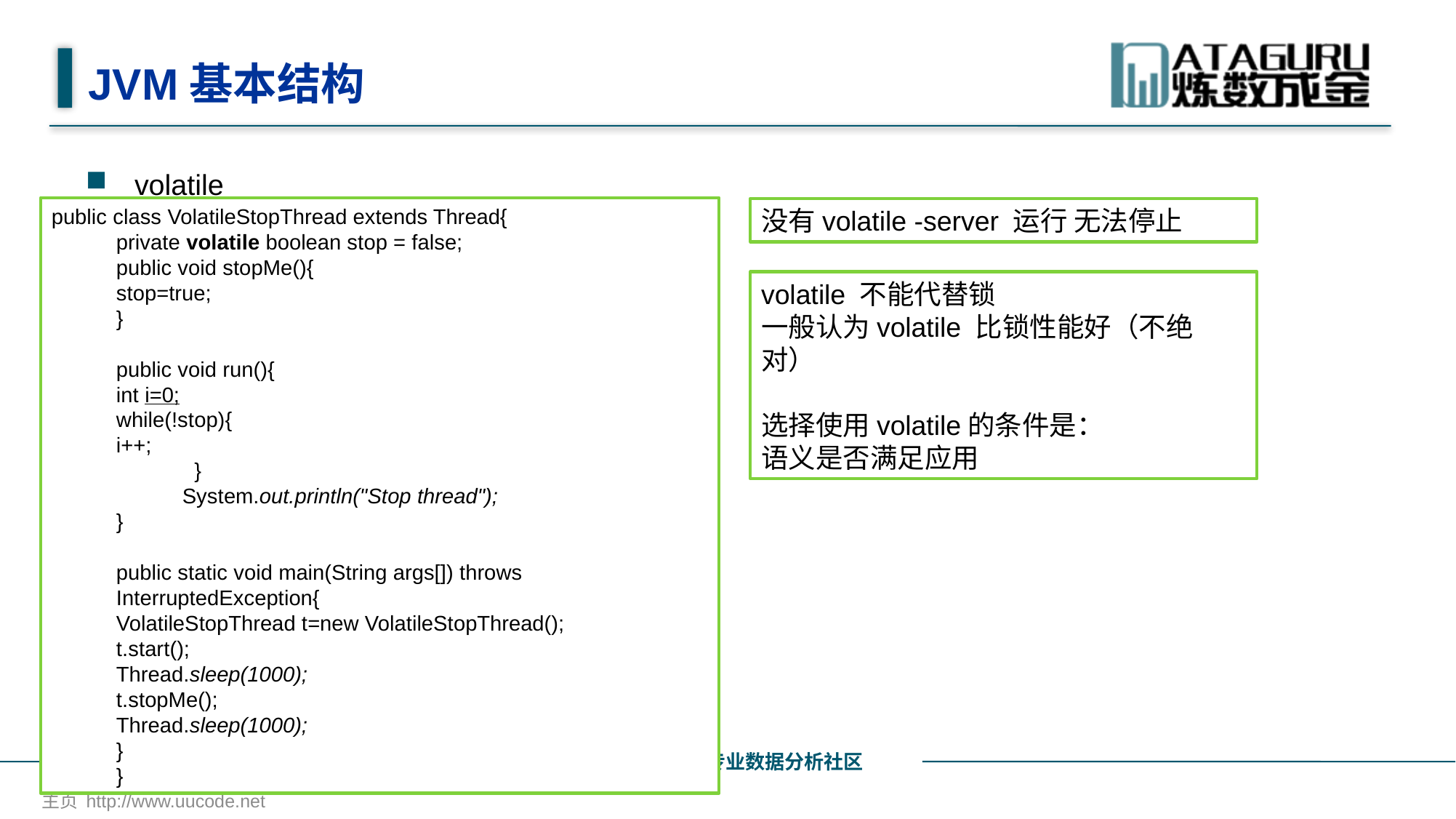

# JVM基本结构
volatile

public class VolatileStopThread extends Thread{
private volatile boolean stop = false;
public void stopMe(){
stop=true;
}

public void run(){
int i=0;
while(!stop){
i++;
             }
           System.out.println("Stop thread");
}

public static void main(String args[]) throws InterruptedException{
VolatileStopThread t=new VolatileStopThread();
t.start();
Thread.sleep(1000);
t.stopMe();
Thread.sleep(1000);
}
}
没有volatile -server 运行 无法停止
volatile 不能代替锁
一般认为volatile 比锁性能好（不绝对）

选择使用volatile的条件是：
语义是否满足应用